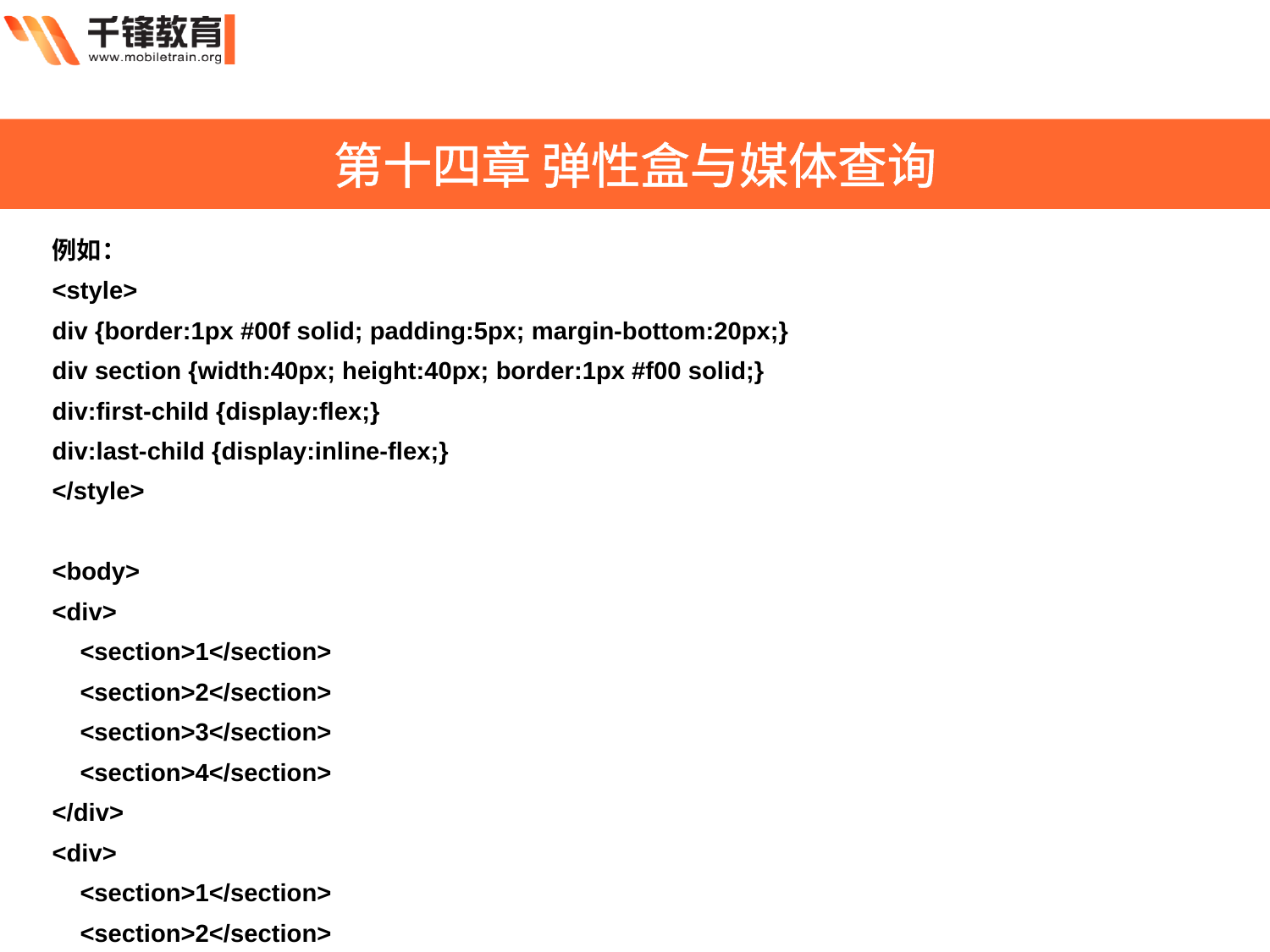

第十四章 弹性盒与媒体查询
例如：
<style>
div {border:1px #00f solid; padding:5px; margin-bottom:20px;}
div section {width:40px; height:40px; border:1px #f00 solid;}
div:first-child {display:flex;}
div:last-child {display:inline-flex;}
</style>

<body>
<div>
    <section>1</section>
    <section>2</section>
    <section>3</section>
    <section>4</section>
</div>
<div>
    <section>1</section>
    <section>2</section>
    <section>3</section>
    <section>4</section>
</div>
</body>